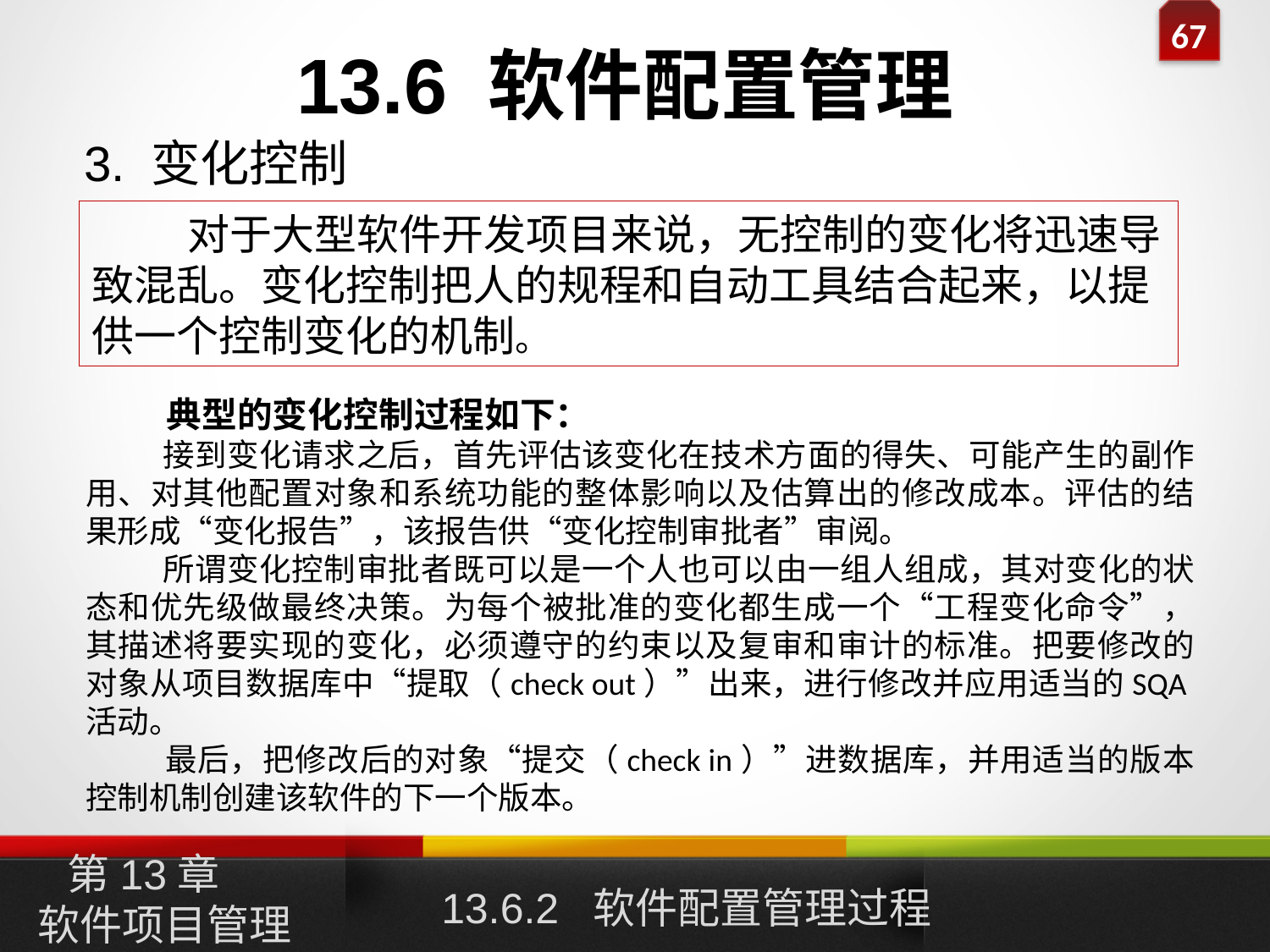

# 13.6 软件配置管理
3. 变化控制
         对于大型软件开发项目来说，无控制的变化将迅速导致混乱。变化控制把人的规程和自动工具结合起来，以提供一个控制变化的机制。
         典型的变化控制过程如下：
         接到变化请求之后，首先评估该变化在技术方面的得失、可能产生的副作用、对其他配置对象和系统功能的整体影响以及估算出的修改成本。评估的结果形成“变化报告”，该报告供“变化控制审批者”审阅。
         所谓变化控制审批者既可以是一个人也可以由一组人组成，其对变化的状态和优先级做最终决策。为每个被批准的变化都生成一个“工程变化命令”，其描述将要实现的变化，必须遵守的约束以及复审和审计的标准。把要修改的对象从项目数据库中“提取（check out）”出来，进行修改并应用适当的SQA活动。
         最后，把修改后的对象“提交（check in）”进数据库，并用适当的版本控制机制创建该软件的下一个版本。
第13章
软件项目管理
13.6.2  软件配置管理过程